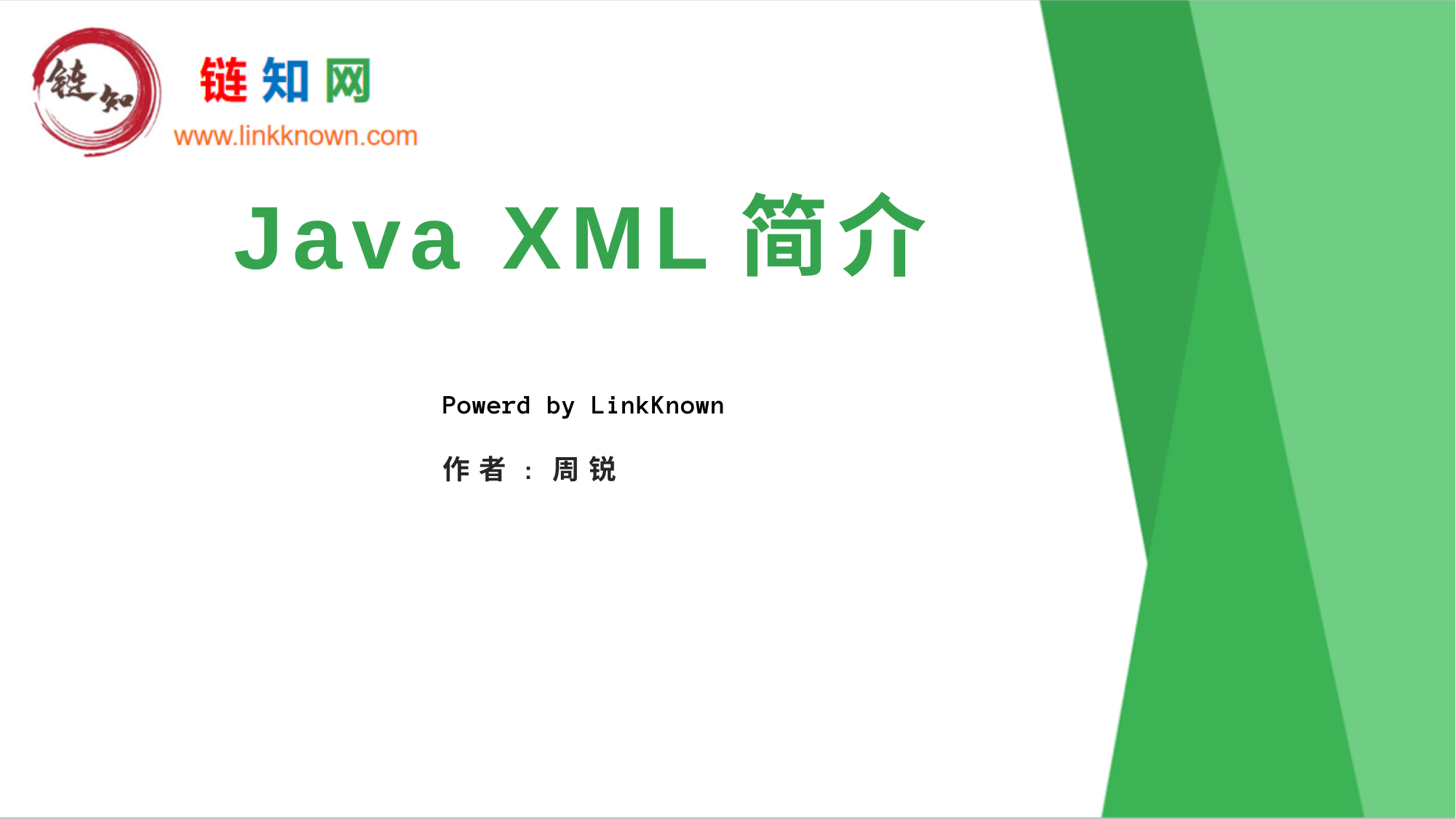

# Java XML简介
Powerd by LinkKnown

作者:周锐